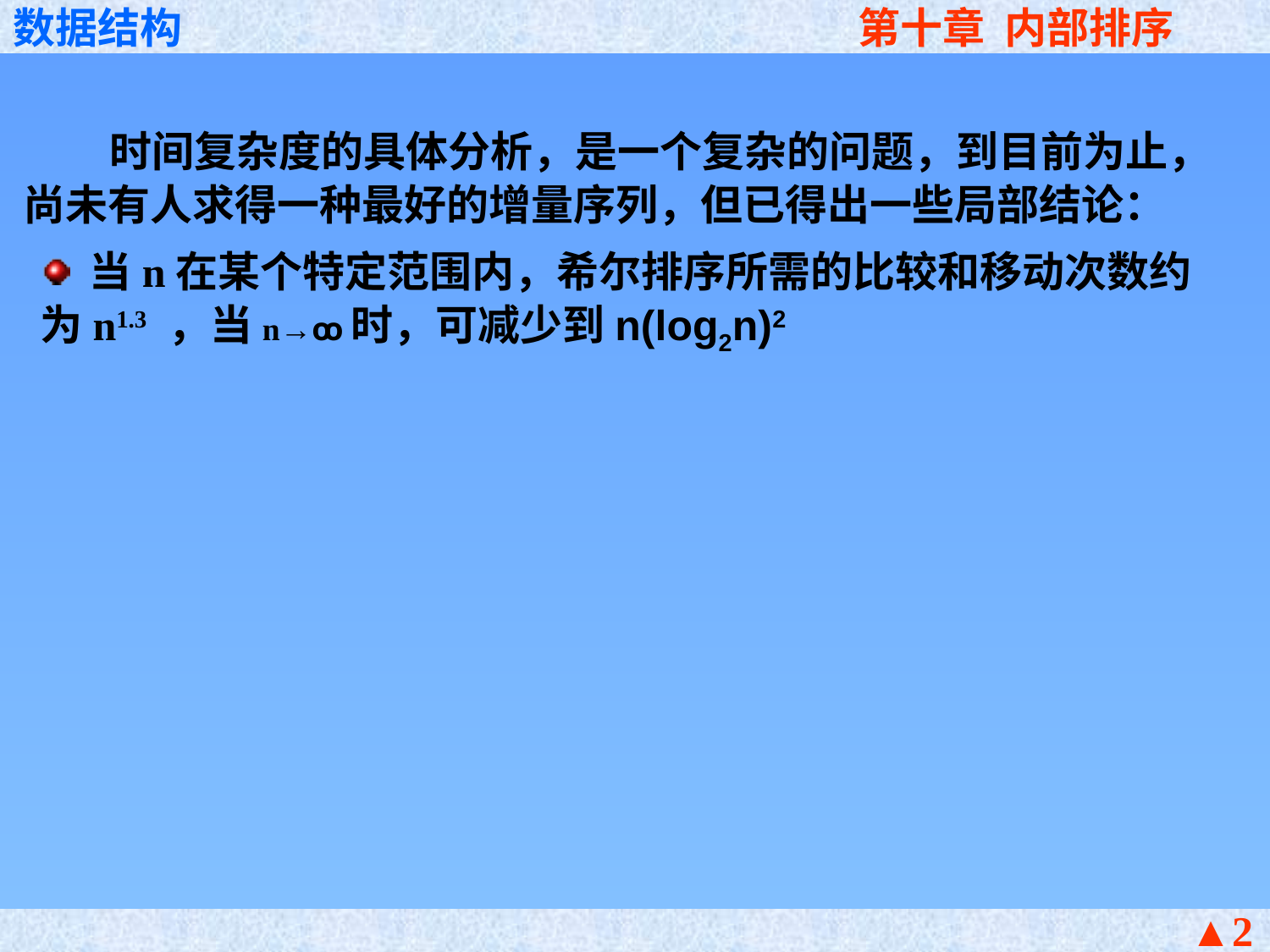

时间复杂度的具体分析，是一个复杂的问题，到目前为止，尚未有人求得一种最好的增量序列，但已得出一些局部结论：

 当n在某个特定范围内，希尔排序所需的比较和移动次数约为n1.3 ，当n→ꝏ时，可减少到n(log2n)2

▲2